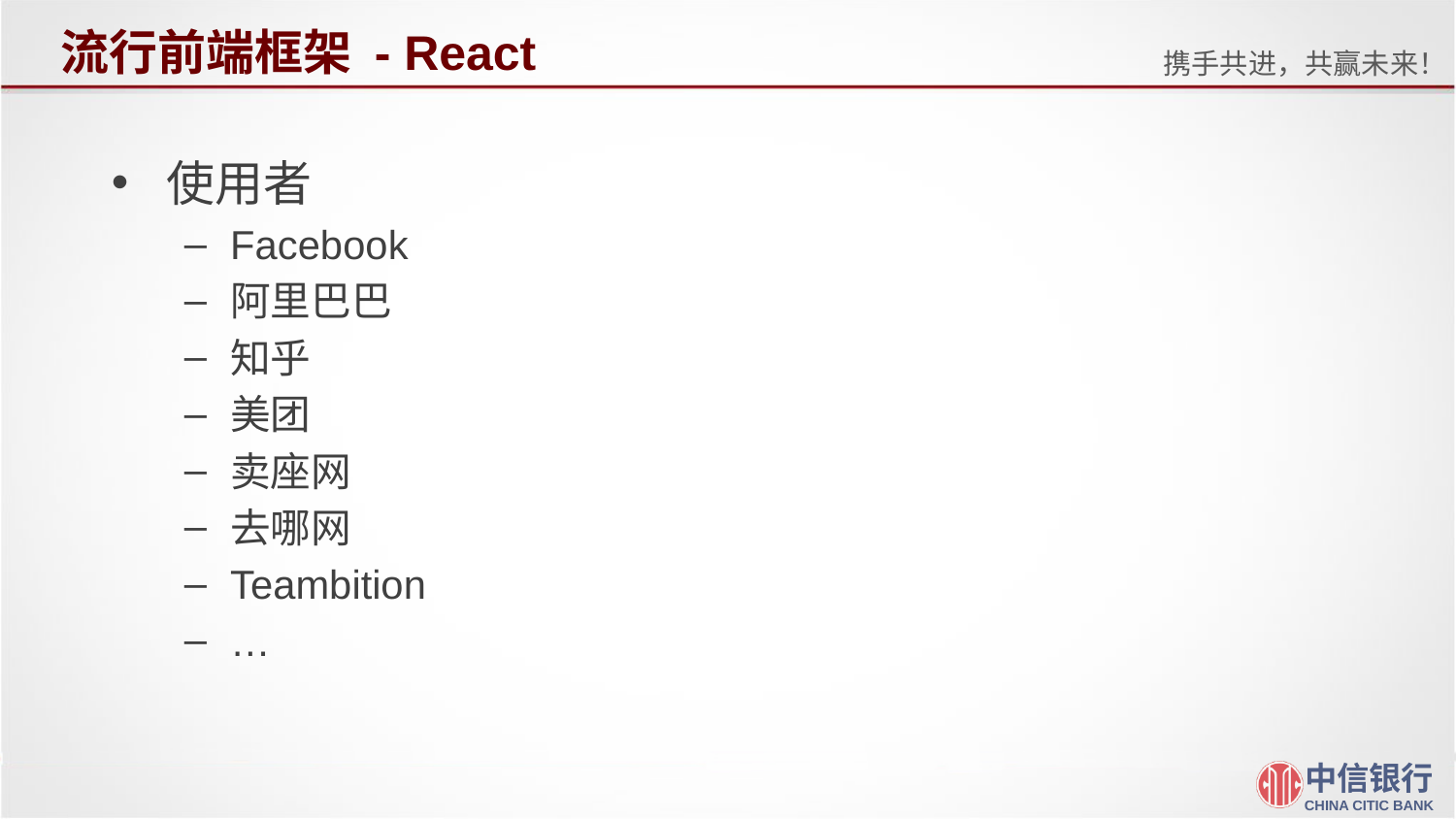

# 流行前端框架 - React
使用者
Facebook
阿里巴巴
知乎
美团
卖座网
去哪网
Teambition
…